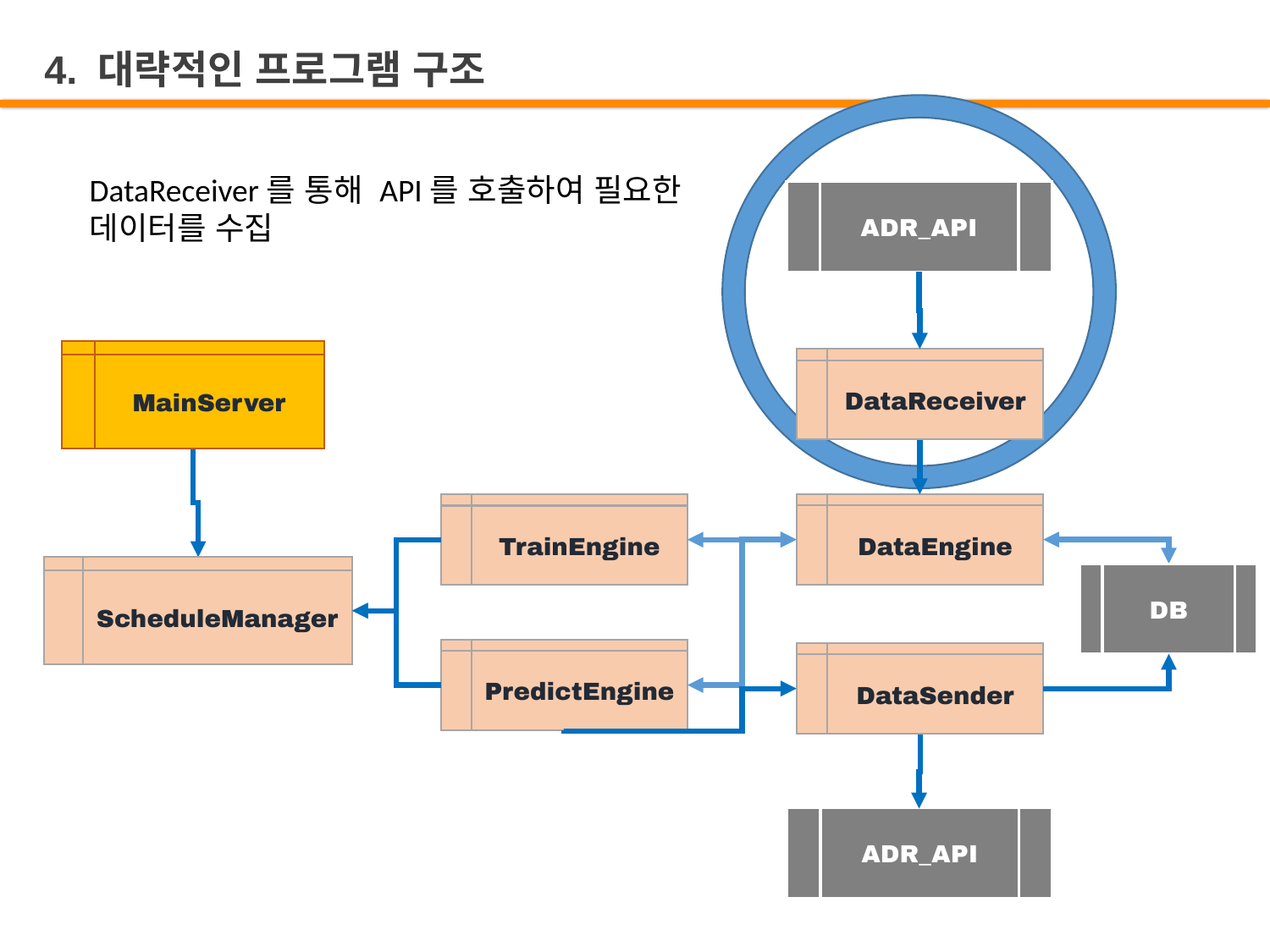

4. 대략적인 프로그램 구조

DataReceiver를 통해 API를 호출하여 필요한 데이터를 수집
ADR_API
MainServer
DataReceiver
DataEngine
TrainEngine
ScheduleManager
DB
PredictEngine
DataSender
ADR_API